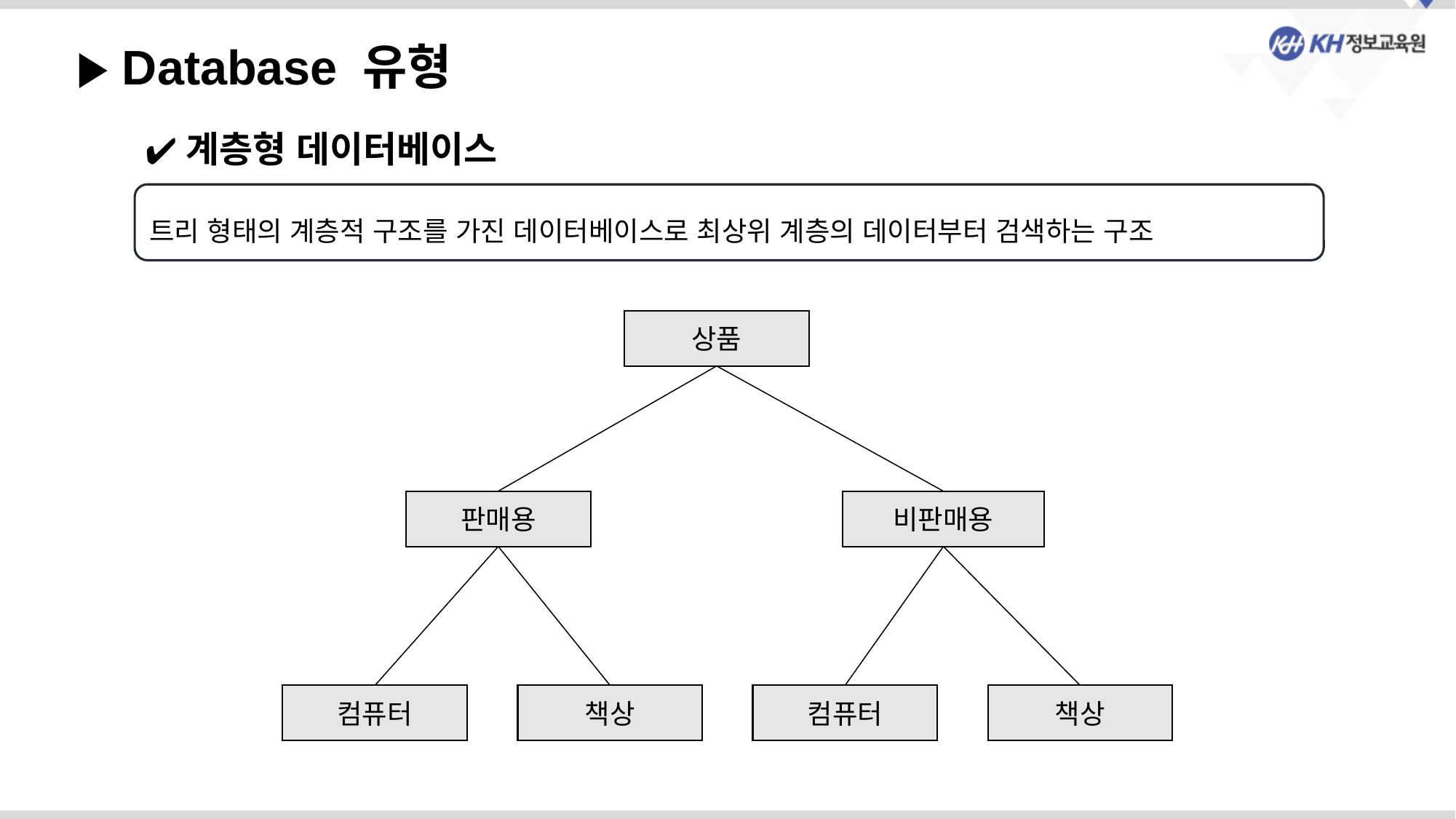

▶ Database 유형
계층형 데이터베이스
트리 형태의 계층적 구조를 가진 데이터베이스로 최상위 계층의 데이터부터 검색하는 구조
상품
판매용
비판매용
컴퓨터
책상
컴퓨터
책상